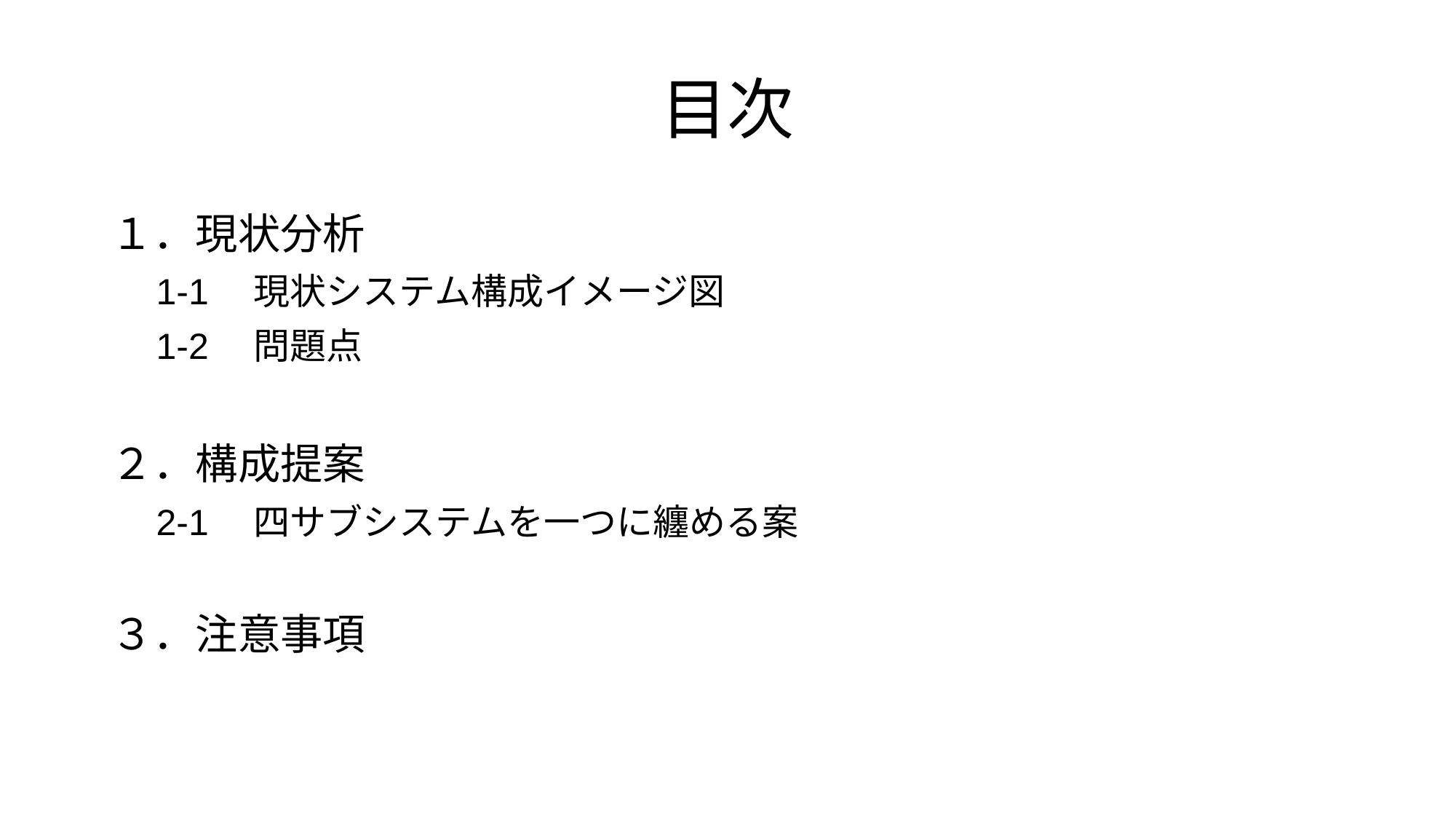

# 目次
１．現状分析
　1-1　現状システム構成イメージ図
　1-2　問題点

２．構成提案
　2-1　四サブシステムを一つに纏める案

３．注意事項